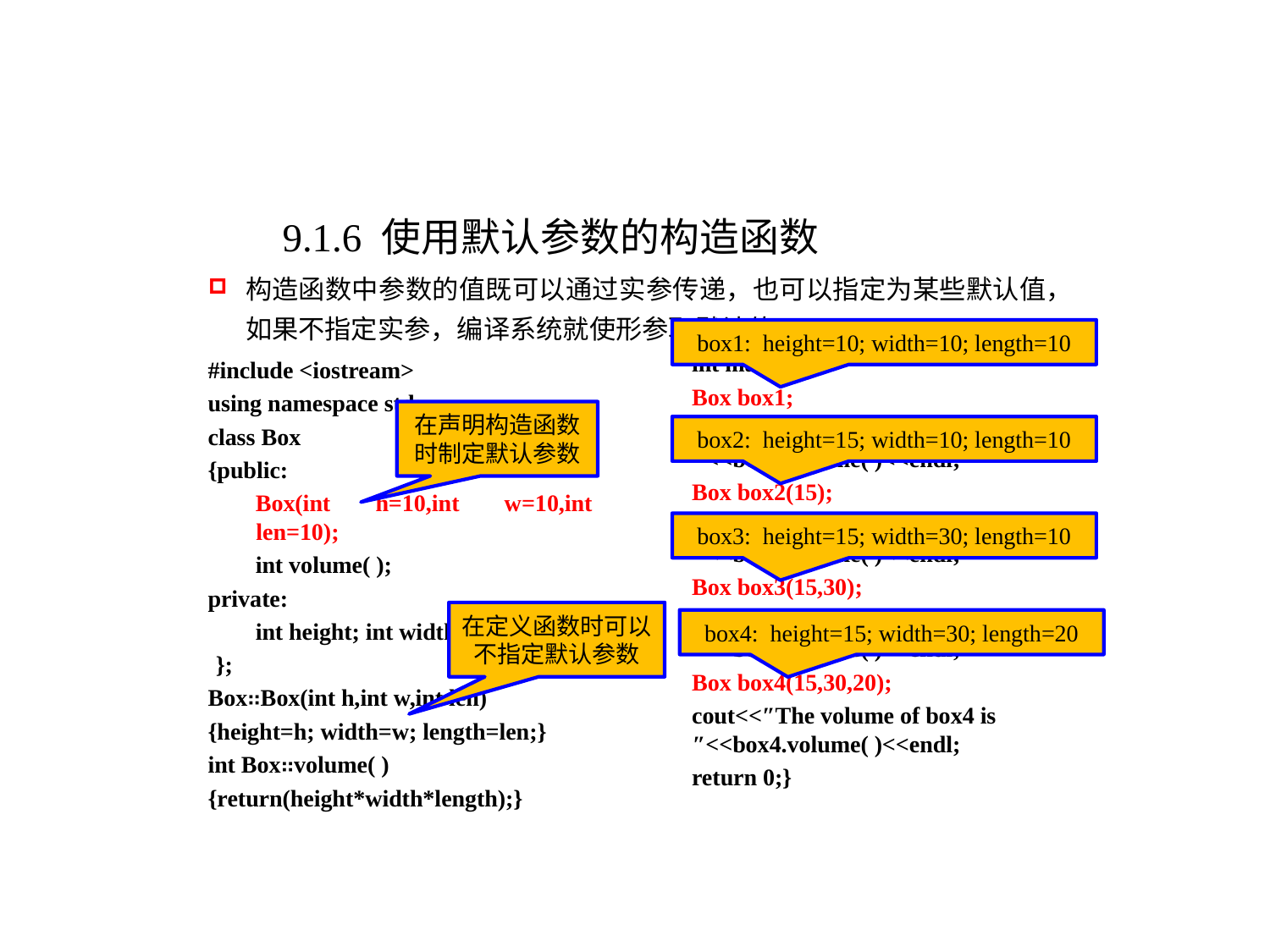

9.1.6 使用默认参数的构造函数
构造函数中参数的值既可以通过实参传递，也可以指定为某些默认值，如果不指定实参，编译系统就使形参取默认值
box1:  height=10; width=10; length=10
int main( ){
Box box1;
cout<<″The volume of box1 is ″<<box1.volume( )<<endl;
Box box2(15);
cout<<″The volume of box2 is ″<<box2.volume( )<<endl;
Box box3(15,30);
cout<<″The volume of box3 is ″<<box3.volume( )<<endl;
Box box4(15,30,20);
cout<<″The volume of box4 is ″<<box4.volume( )<<endl;
return 0;}
#include <iostream>
using namespace std;
class Box
{public:
Box(int h=10,int w=10,int len=10);
int volume( );
private:
int height; int width; int length;
};
Box∷Box(int h,int w,int len)
{height=h; width=w; length=len;}
int Box∷volume( )
{return(height*width*length);}

在声明构造函数时制定默认参数
box2:  height=15; width=10; length=10
box3:  height=15; width=30; length=10
在定义函数时可以不指定默认参数
box4:  height=15; width=30; length=20